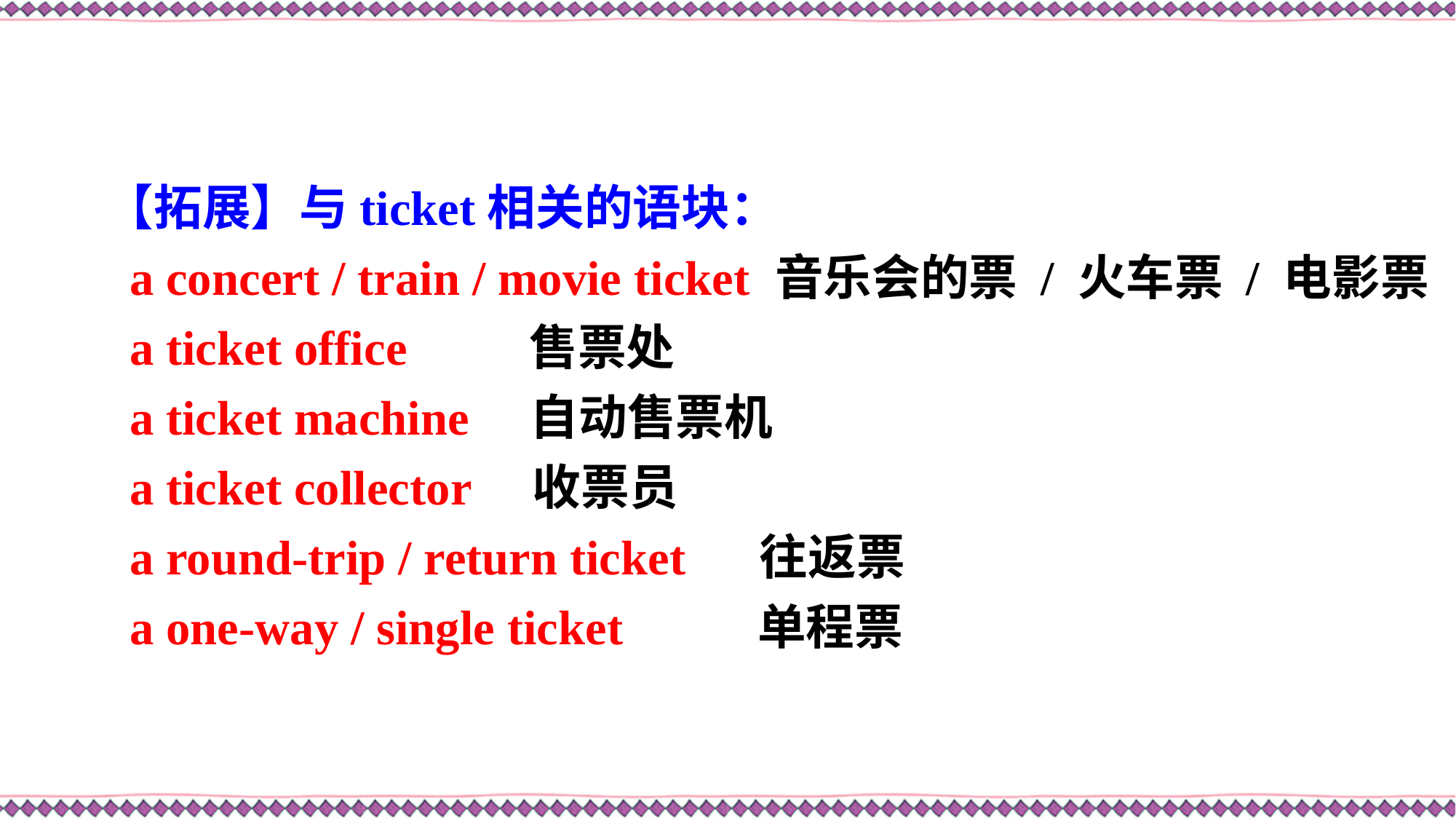

【拓展】与ticket相关的语块：
  a concert / train / movie ticket 音乐会的票 / 火车票 / 电影票
  a ticket office         售票处
  a ticket machine    自动售票机
  a ticket collector    收票员
  a round-trip / return ticket     往返票
  a one-way / single ticket          单程票